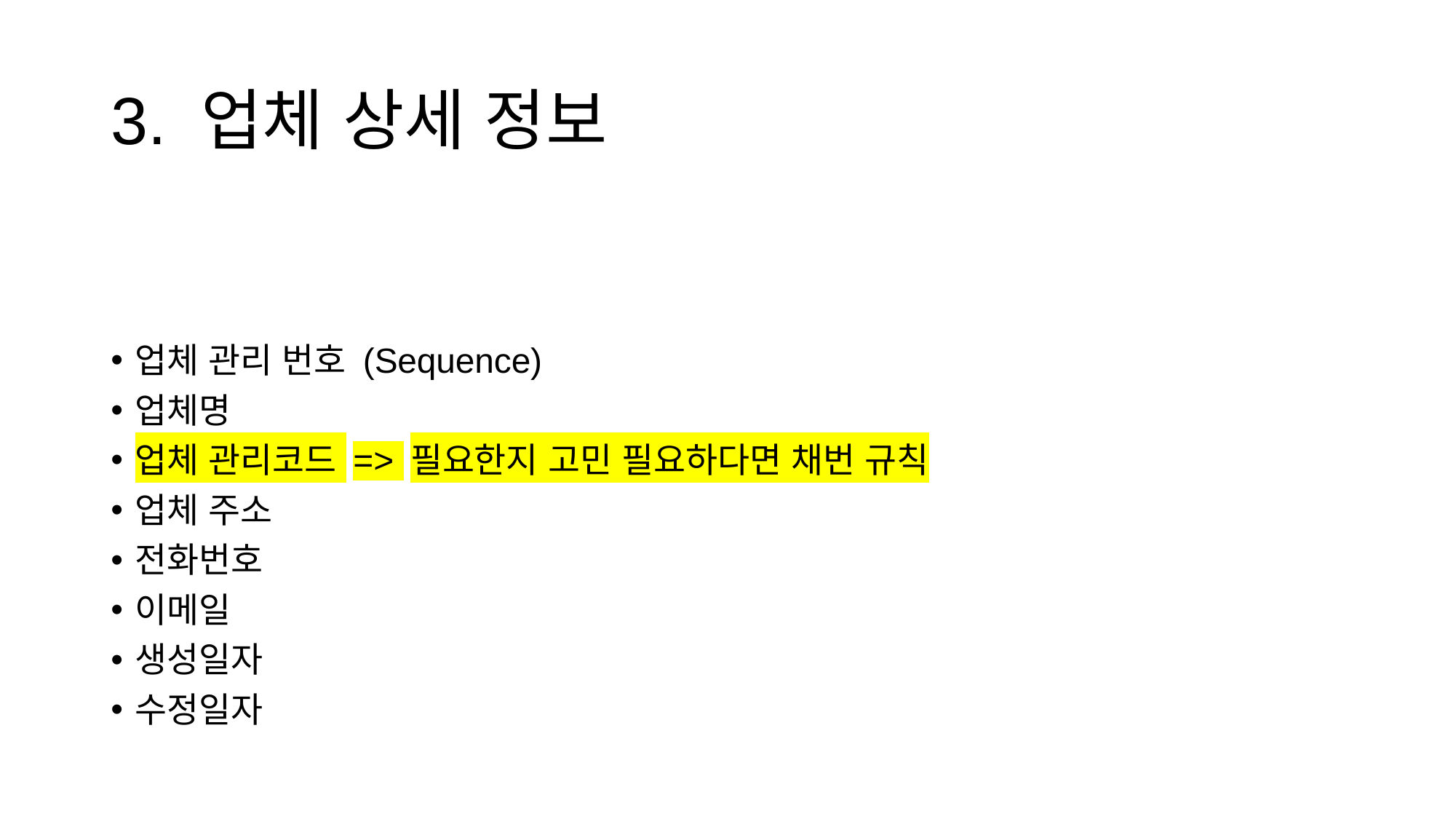

# 3. 업체 상세 정보
업체 관리 번호 (Sequence)
업체명
업체 관리코드 => 필요한지 고민 필요하다면 채번 규칙
업체 주소
전화번호
이메일
생성일자
수정일자